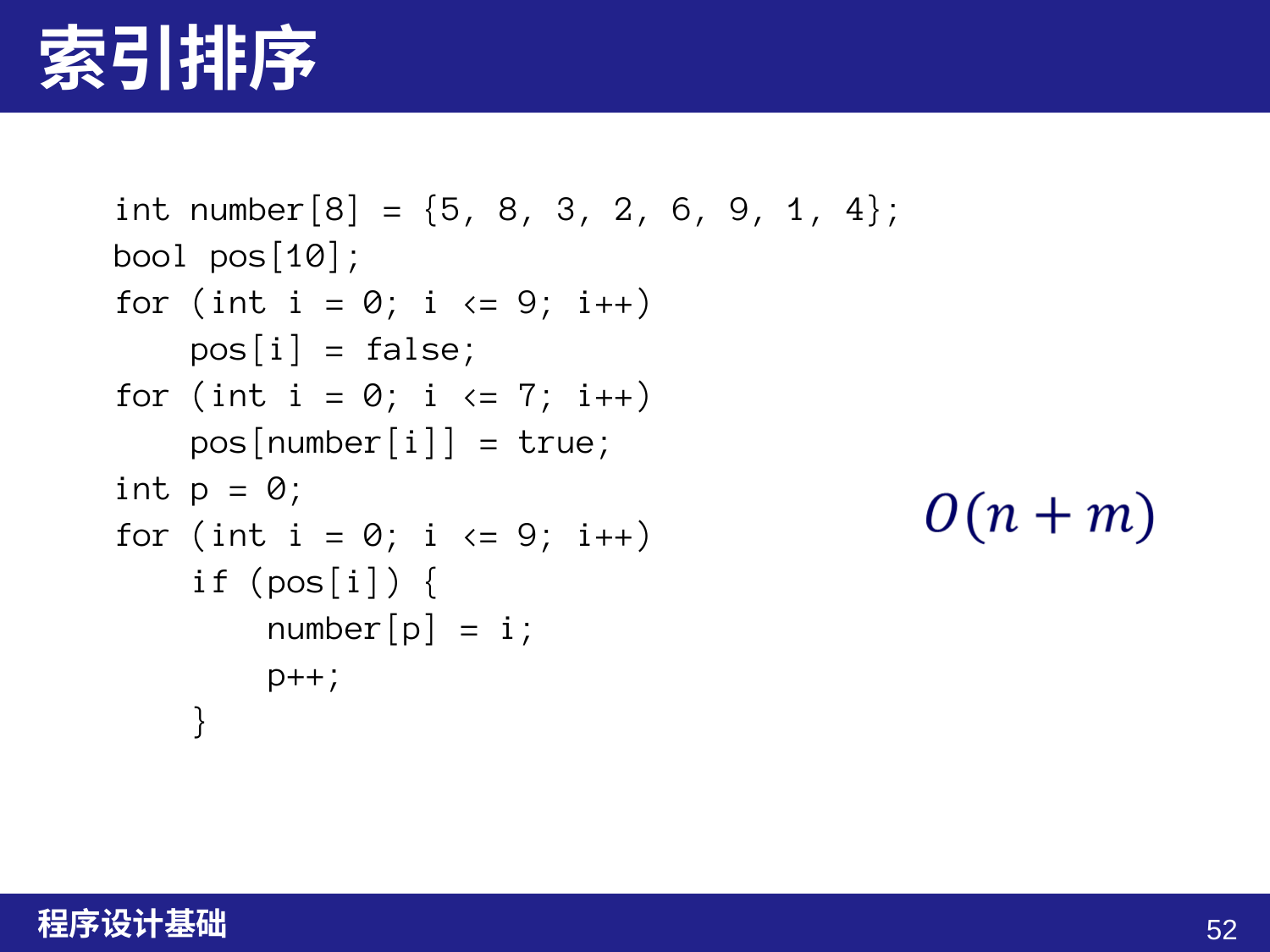

# 索引排序

    int number[8] = {5, 8, 3, 2, 6, 9, 1, 4};
    bool pos[10];
    for (int i = 0; i <= 9; i++)
        pos[i] = false;
    for (int i = 0; i <= 7; i++)
        pos[number[i]] = true;
    int p = 0;
    for (int i = 0; i <= 9; i++)
        if (pos[i]) {
            number[p] = i;
            p++;
        }